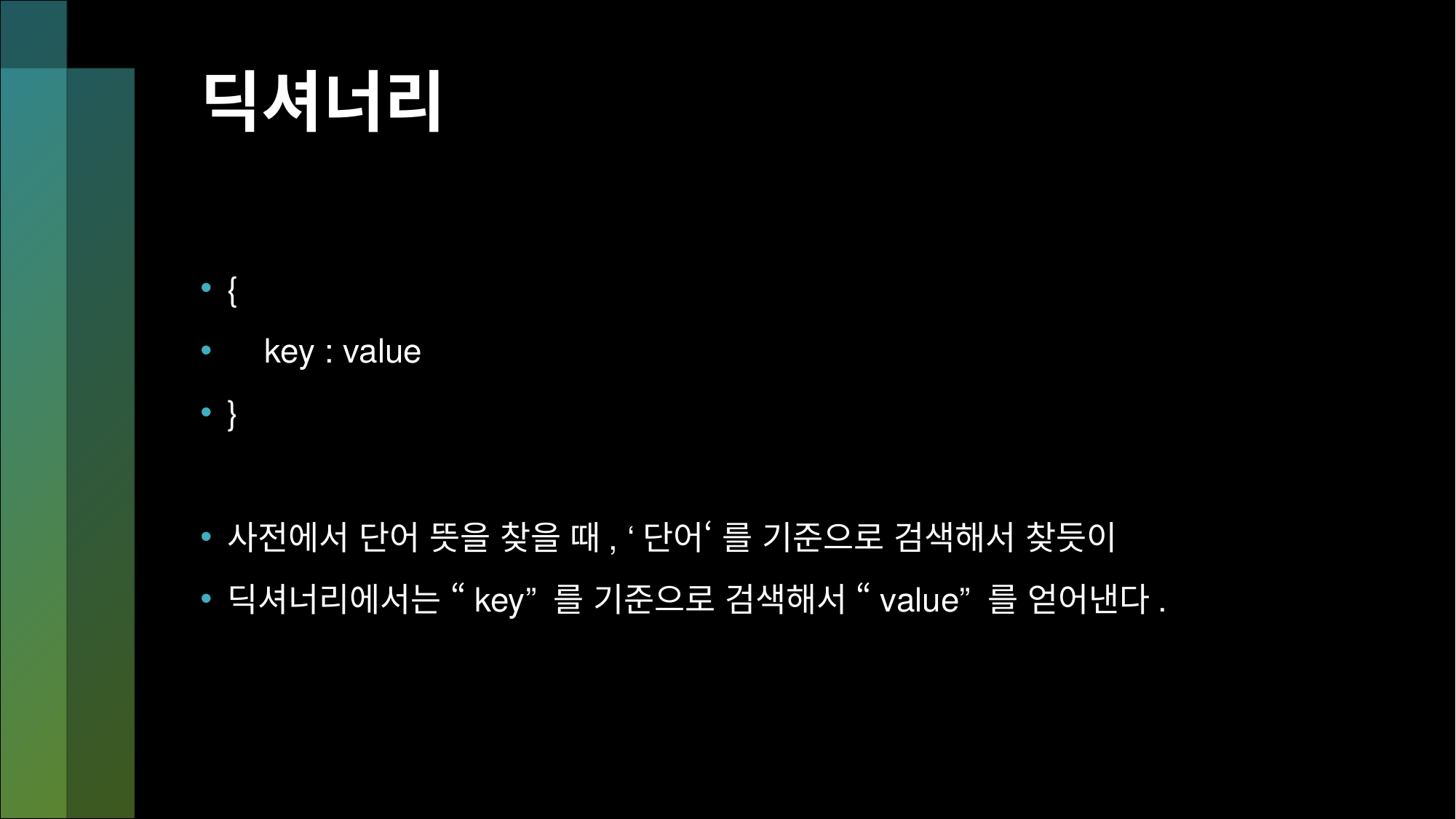

# 딕셔너리
{
    key : value
}

사전에서 단어 뜻을 찾을 때, ‘단어‘ 를 기준으로 검색해서 찾듯이
딕셔너리에서는 “key” 를 기준으로 검색해서 “value” 를 얻어낸다.